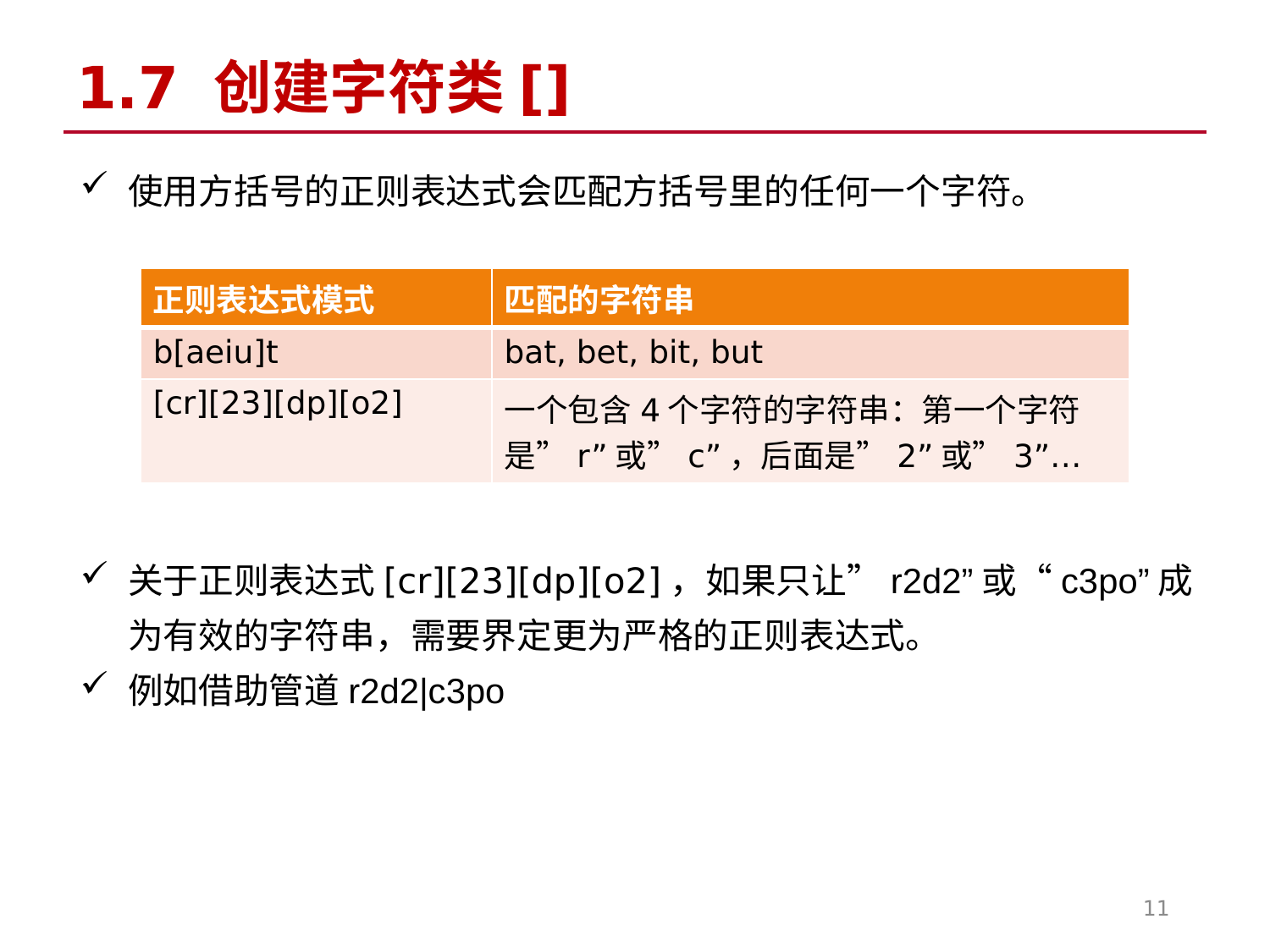

# 1.7 创建字符类[]
使用方括号的正则表达式会匹配方括号里的任何一个字符。
| 正则表达式模式 | 匹配的字符串 |
| --- | --- |
| b[aeiu]t | bat, bet, bit, but |
| [cr][23][dp][o2] | 一个包含4个字符的字符串：第一个字符是”r”或”c”，后面是”2”或”3”… |
关于正则表达式[cr][23][dp][o2]，如果只让”r2d2”或“c3po”成为有效的字符串，需要界定更为严格的正则表达式。
例如借助管道r2d2|c3po
11